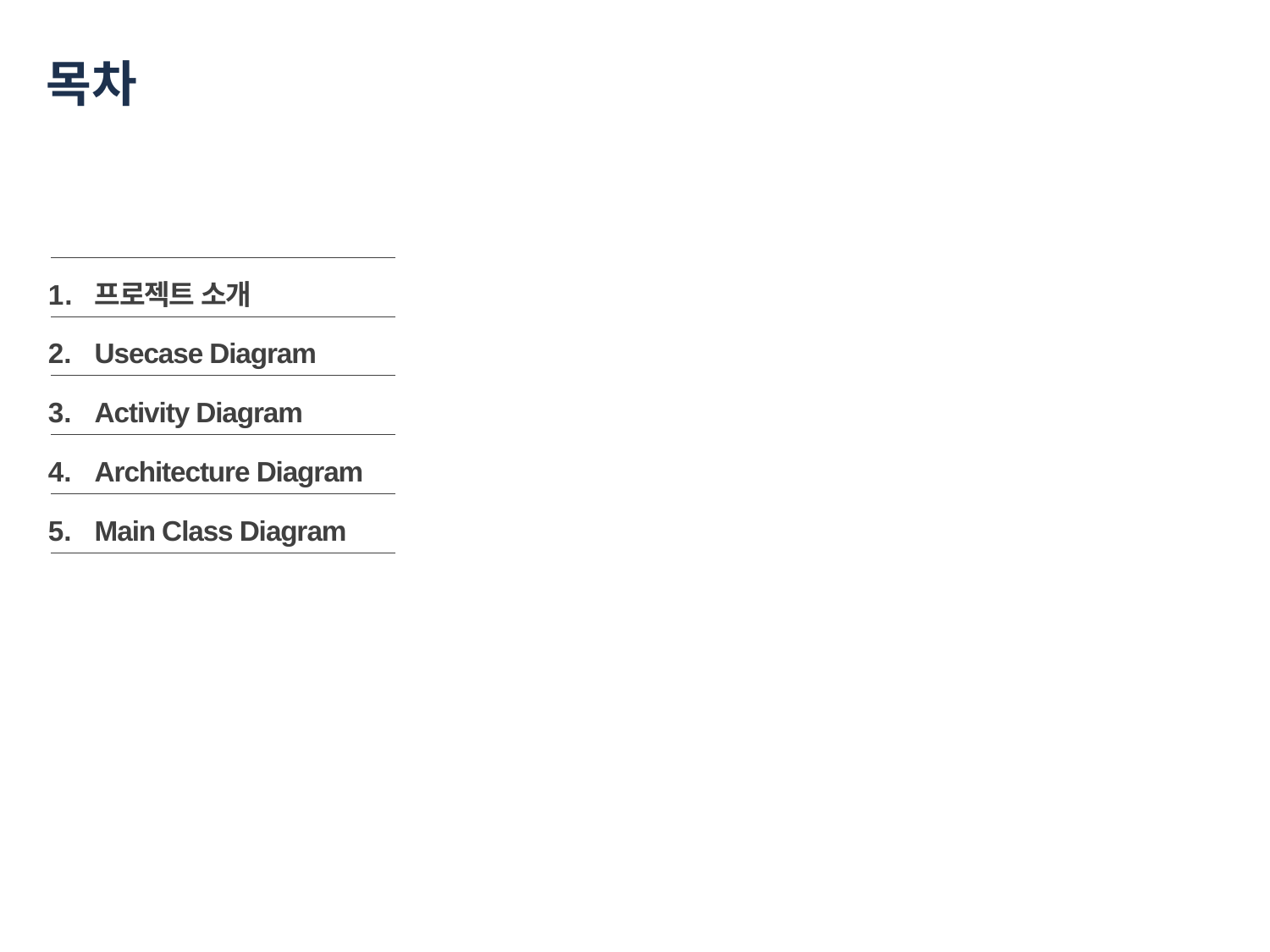

# 목차
프로젝트 소개
Usecase Diagram
Activity Diagram
Architecture Diagram
Main Class Diagram